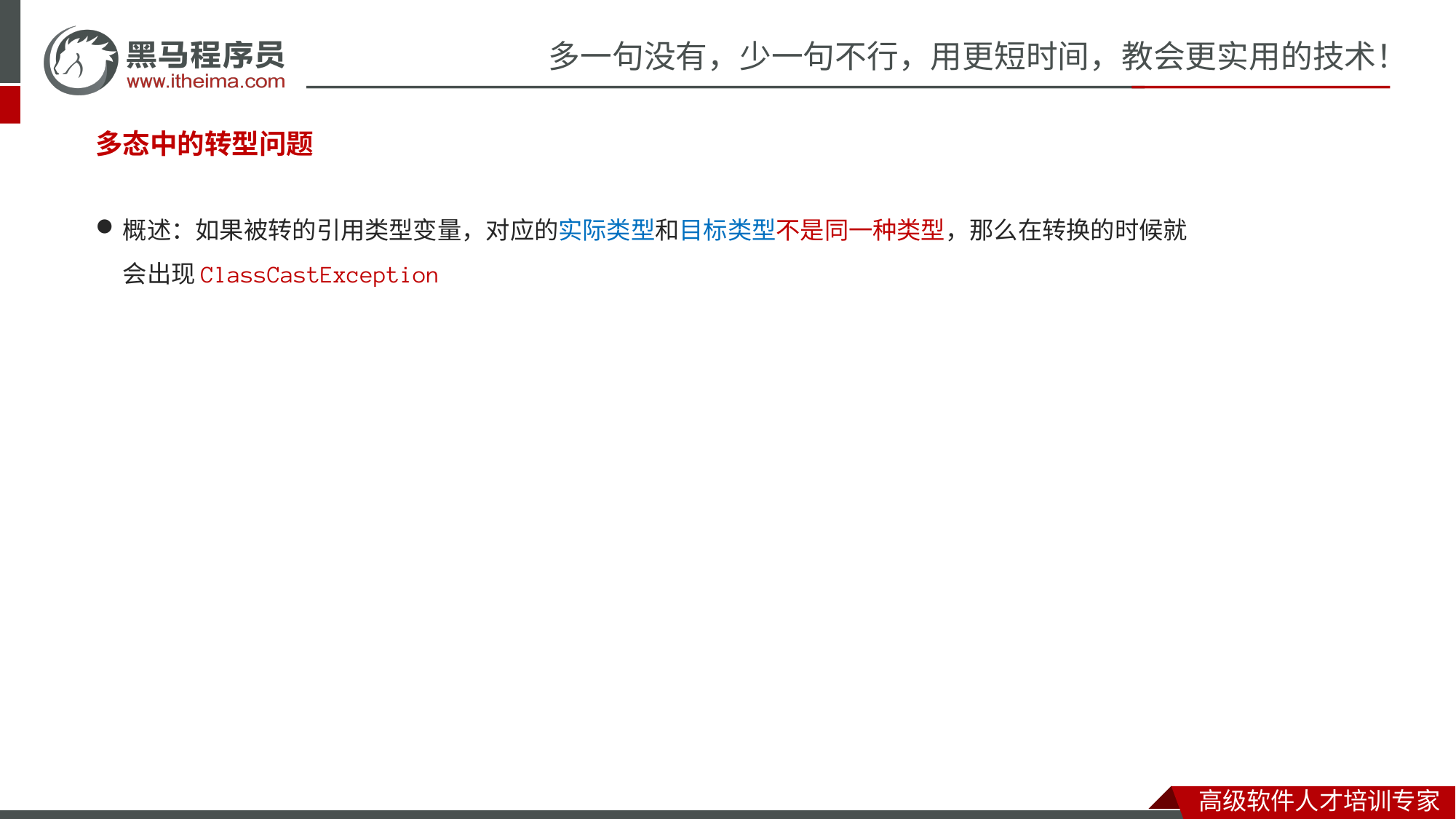

#

多态中的转型问题
概述：如果被转的引用类型变量，对应的实际类型和目标类型不是同一种类型，那么在转换的时候就会出现ClassCastException